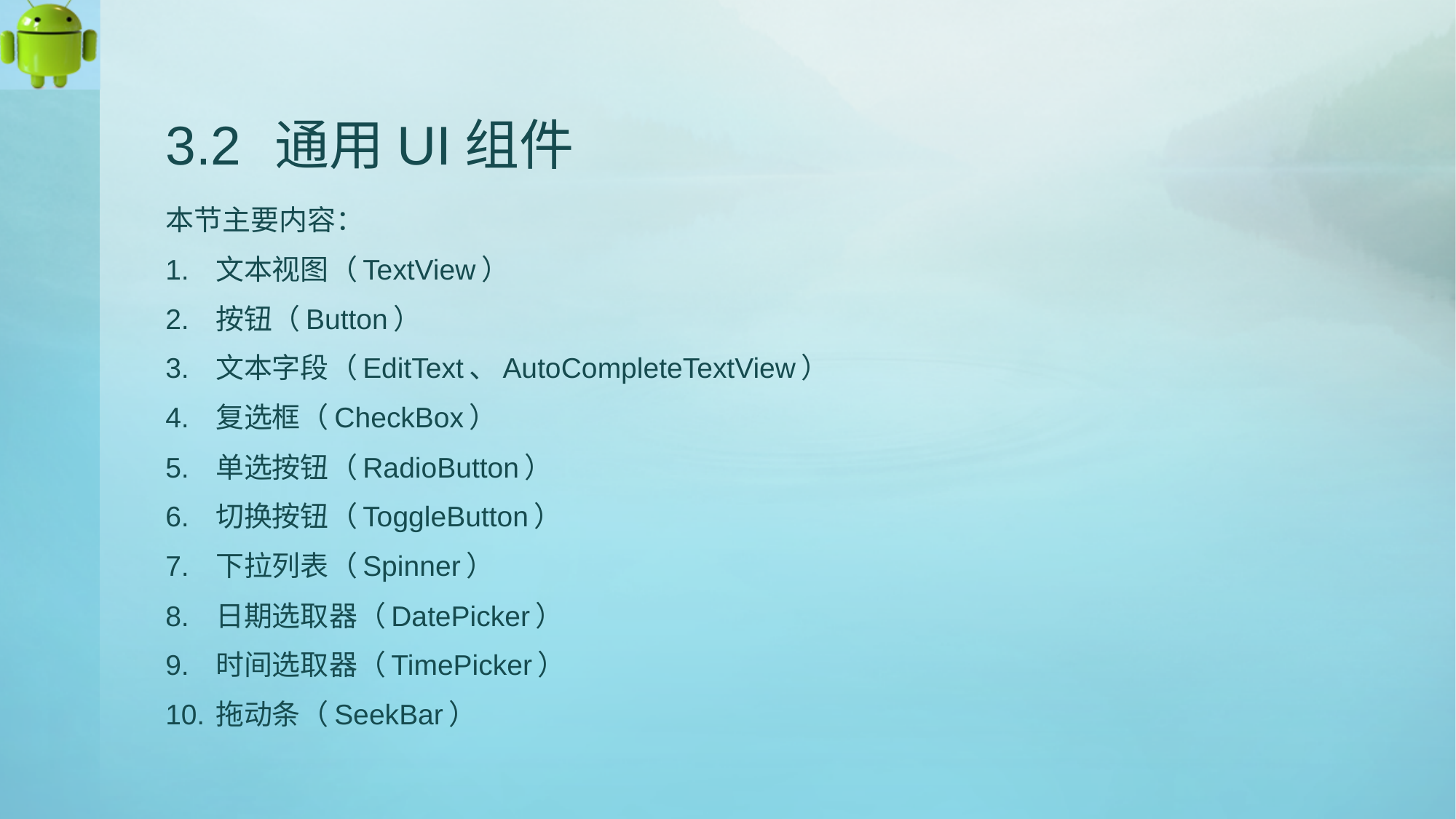

# 3.2	通用UI组件
本节主要内容：
文本视图（TextView）
按钮（Button）
文本字段（EditText、AutoCompleteTextView）
复选框（CheckBox）
单选按钮（RadioButton）
切换按钮（ToggleButton）
下拉列表（Spinner）
日期选取器（DatePicker）
时间选取器（TimePicker）
拖动条（SeekBar）